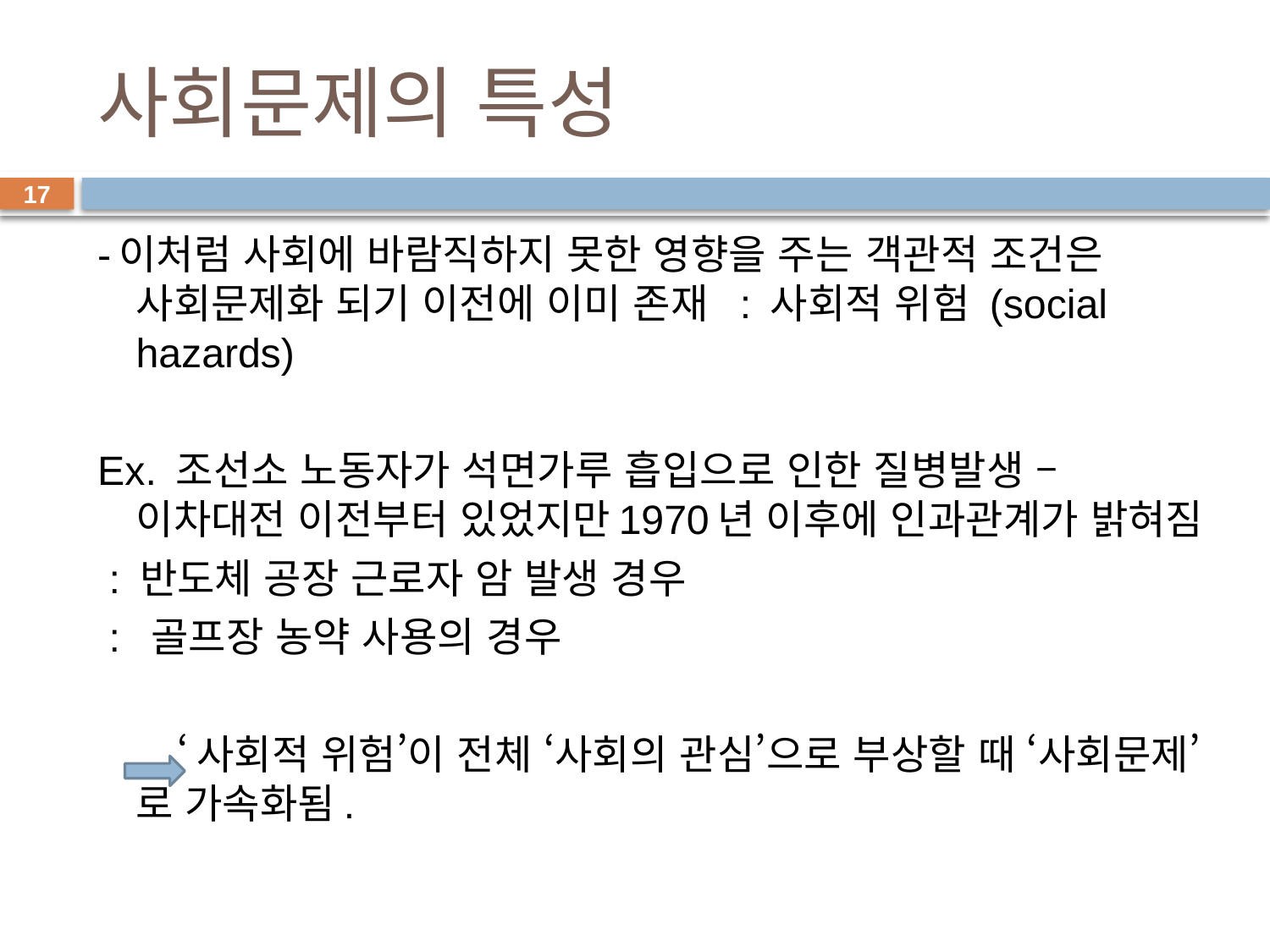

# 사회문제의 특성
17
-이처럼 사회에 바람직하지 못한 영향을 주는 객관적 조건은 사회문제화 되기 이전에 이미 존재  : 사회적 위험 (social hazards)

Ex. 조선소 노동자가 석면가루 흡입으로 인한 질병발생 –이차대전 이전부터 있었지만1970년 이후에 인과관계가 밝혀짐
 : 반도체 공장 근로자 암 발생 경우
 :  골프장 농약 사용의 경우

       ‘사회적 위험’이 전체 ‘사회의 관심’으로 부상할 때 ‘사회문제’로 가속화됨.